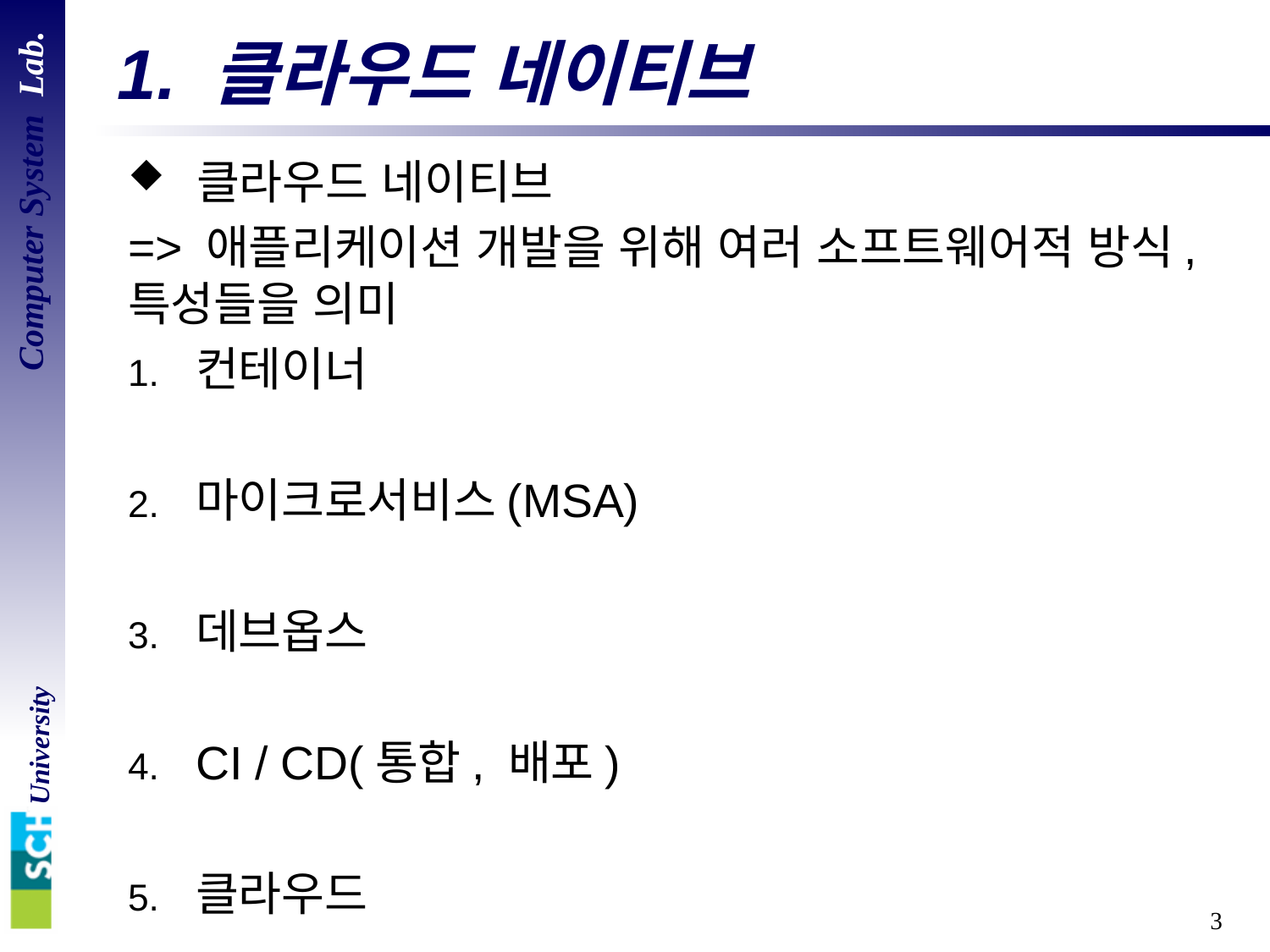

# 1. 클라우드 네이티브
 클라우드 네이티브
=> 애플리케이션 개발을 위해 여러 소프트웨어적 방식, 특성들을 의미
컨테이너

마이크로서비스(MSA)

데브옵스

CI / CD(통합, 배포)

클라우드